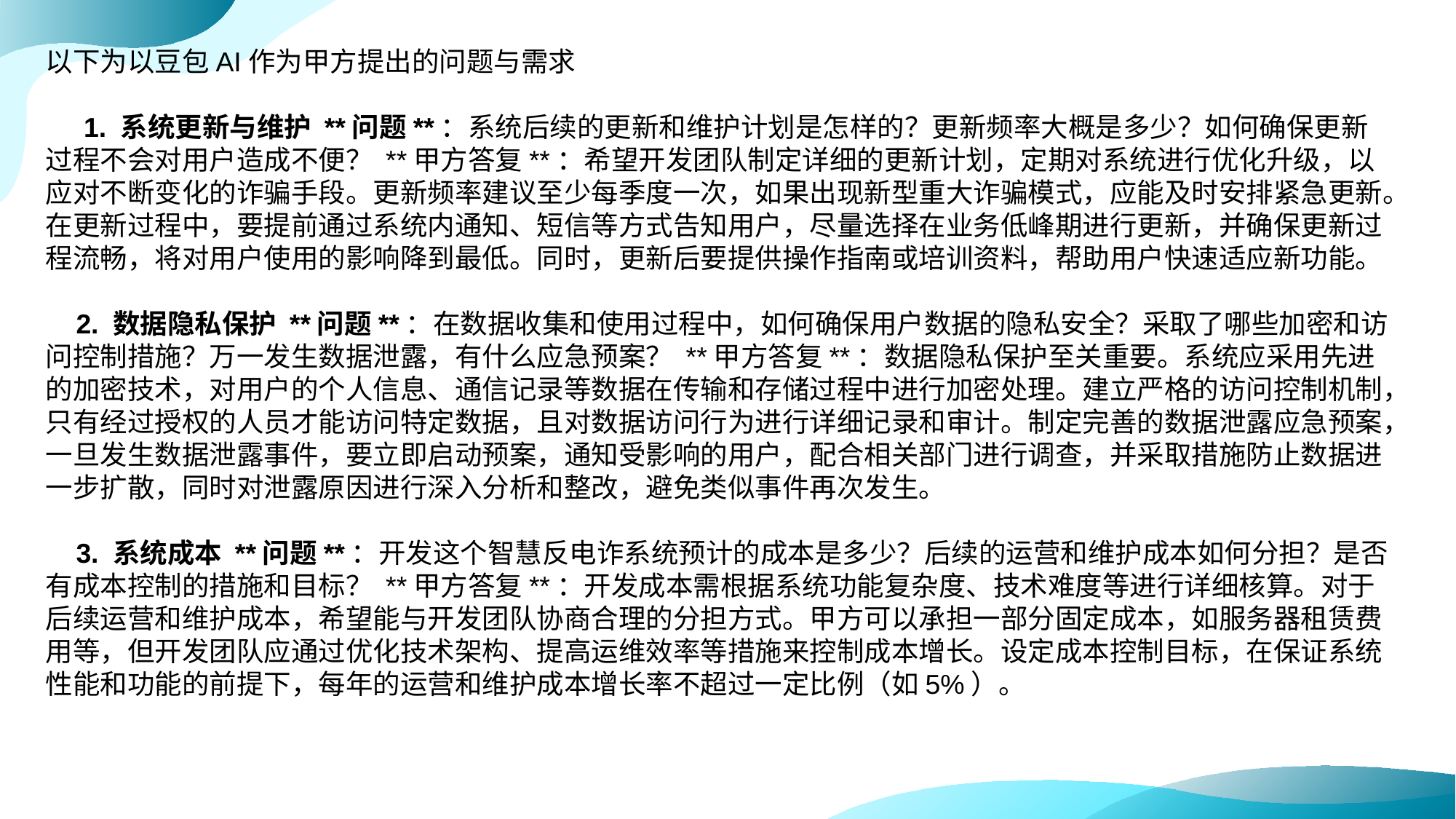

以下为以豆包AI作为甲方提出的问题与需求

     1. 系统更新与维护 **问题**：系统后续的更新和维护计划是怎样的？更新频率大概是多少？如何确保更新过程不会对用户造成不便？ **甲方答复**：希望开发团队制定详细的更新计划，定期对系统进行优化升级，以应对不断变化的诈骗手段。更新频率建议至少每季度一次，如果出现新型重大诈骗模式，应能及时安排紧急更新。在更新过程中，要提前通过系统内通知、短信等方式告知用户，尽量选择在业务低峰期进行更新，并确保更新过程流畅，将对用户使用的影响降到最低。同时，更新后要提供操作指南或培训资料，帮助用户快速适应新功能。

    2. 数据隐私保护 **问题**：在数据收集和使用过程中，如何确保用户数据的隐私安全？采取了哪些加密和访问控制措施？万一发生数据泄露，有什么应急预案？ **甲方答复**：数据隐私保护至关重要。系统应采用先进的加密技术，对用户的个人信息、通信记录等数据在传输和存储过程中进行加密处理。建立严格的访问控制机制，只有经过授权的人员才能访问特定数据，且对数据访问行为进行详细记录和审计。制定完善的数据泄露应急预案，一旦发生数据泄露事件，要立即启动预案，通知受影响的用户，配合相关部门进行调查，并采取措施防止数据进一步扩散，同时对泄露原因进行深入分析和整改，避免类似事件再次发生。

    3. 系统成本 **问题**：开发这个智慧反电诈系统预计的成本是多少？后续的运营和维护成本如何分担？是否有成本控制的措施和目标？ **甲方答复**：开发成本需根据系统功能复杂度、技术难度等进行详细核算。对于后续运营和维护成本，希望能与开发团队协商合理的分担方式。甲方可以承担一部分固定成本，如服务器租赁费用等，但开发团队应通过优化技术架构、提高运维效率等措施来控制成本增长。设定成本控制目标，在保证系统性能和功能的前提下，每年的运营和维护成本增长率不超过一定比例（如5%）。